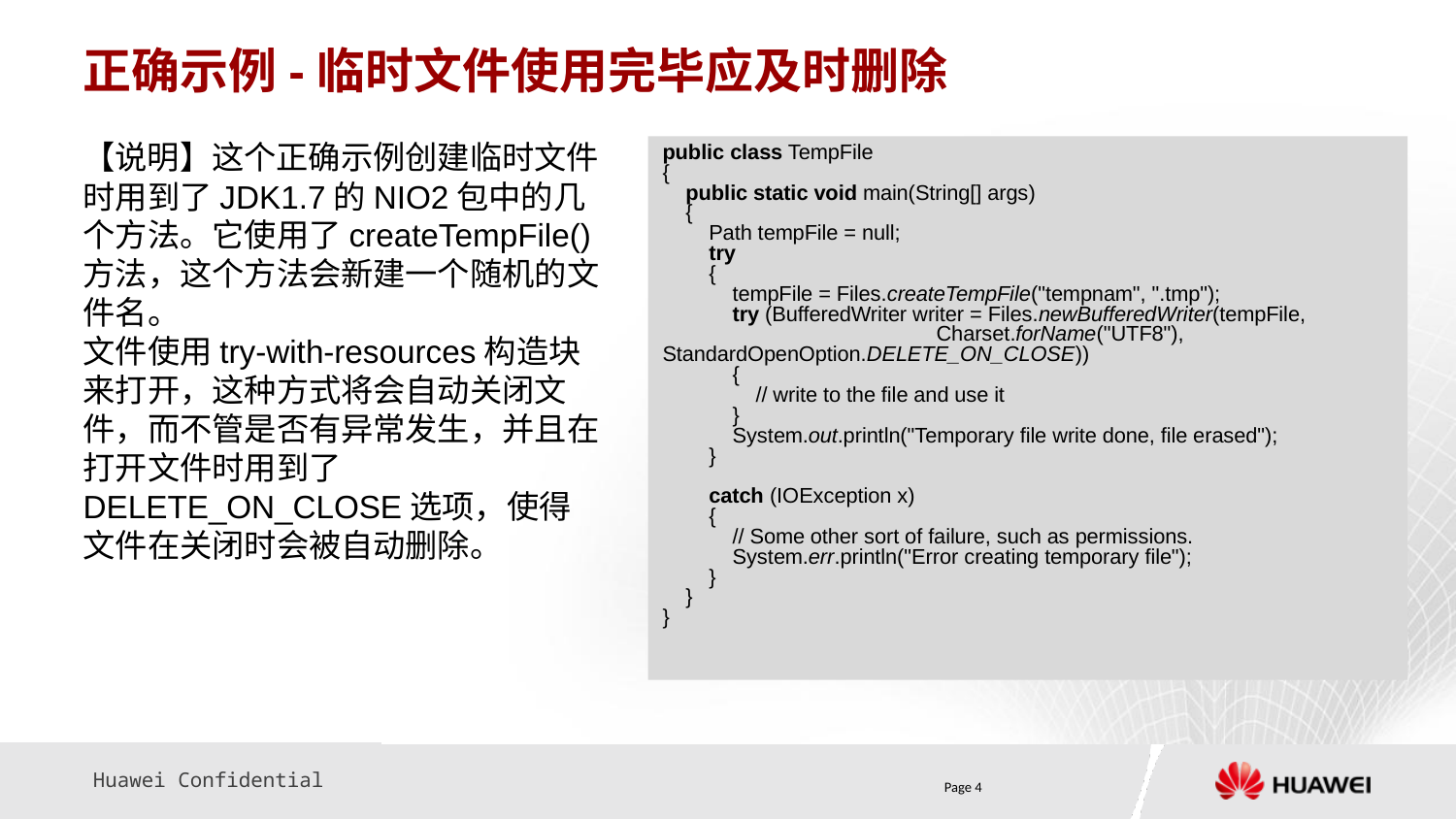

# 正确示例-临时文件使用完毕应及时删除
【说明】这个正确示例创建临时文件时用到了JDK1.7的NIO2包中的几个方法。它使用了createTempFile()方法，这个方法会新建一个随机的文件名。
文件使用try-with-resources构造块来打开，这种方式将会自动关闭文件，而不管是否有异常发生，并且在打开文件时用到了DELETE_ON_CLOSE选项，使得文件在关闭时会被自动删除。
public class TempFile
{
    public static void main(String[] args)
    {
        Path tempFile = null;
        try
        {
            tempFile = Files.createTempFile("tempnam", ".tmp");
            try (BufferedWriter writer = Files.newBufferedWriter(tempFile,
                                               Charset.forName("UTF8"), StandardOpenOption.DELETE_ON_CLOSE))
            {
                // write to the file and use it
            }
            System.out.println("Temporary file write done, file erased");
        }

        catch (IOException x)
        {
            // Some other sort of failure, such as permissions.
            System.err.println("Error creating temporary file");
        }
    }
}